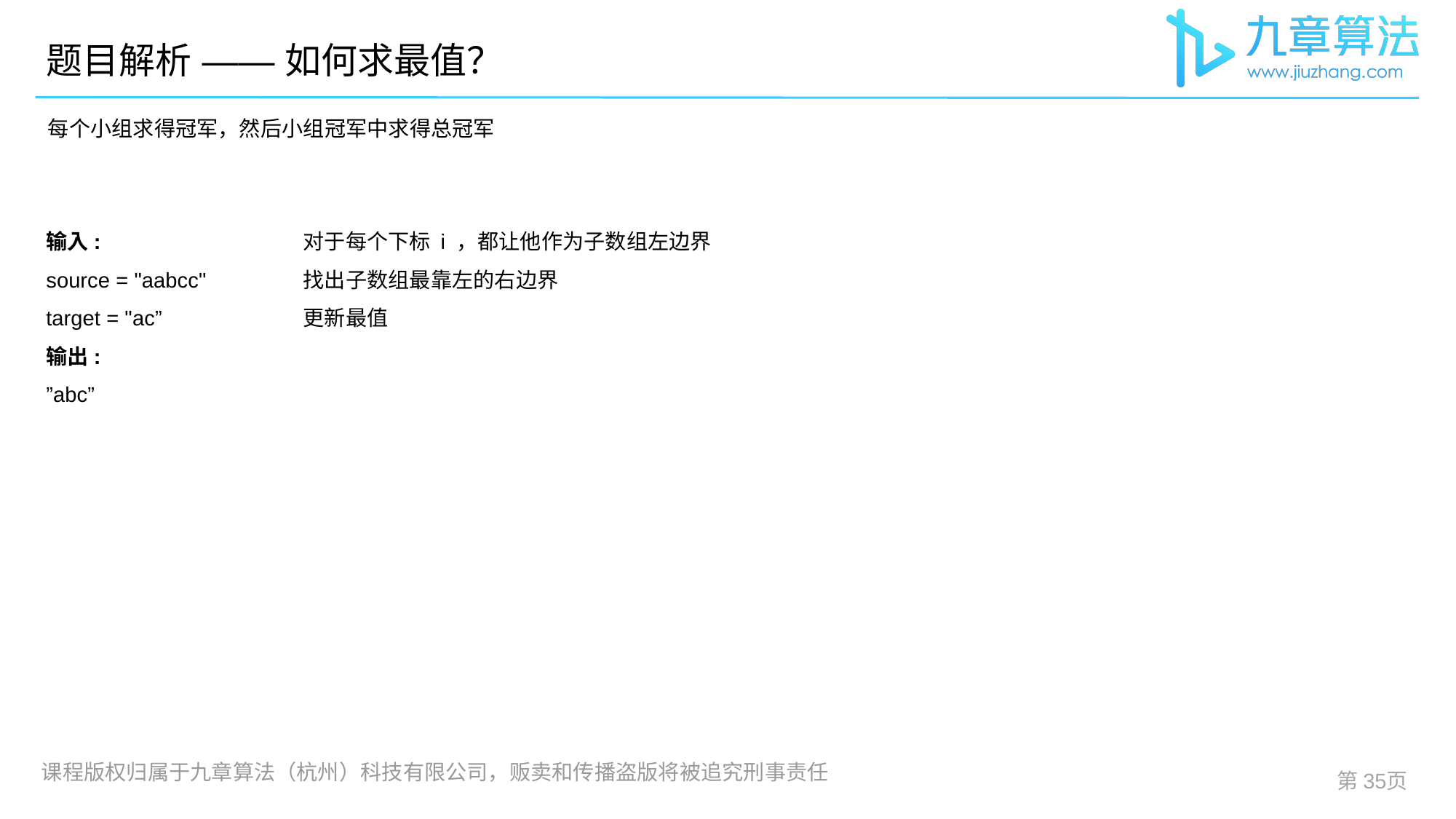

# 题目解析 —— 如何求最值？
每个小组求得冠军，然后小组冠军中求得总冠军
输入:
source = "aabcc"
target = "ac”
输出:
”abc”
对于每个下标 i ，都让他作为子数组左边界
找出子数组最靠左的右边界
更新最值
第35页